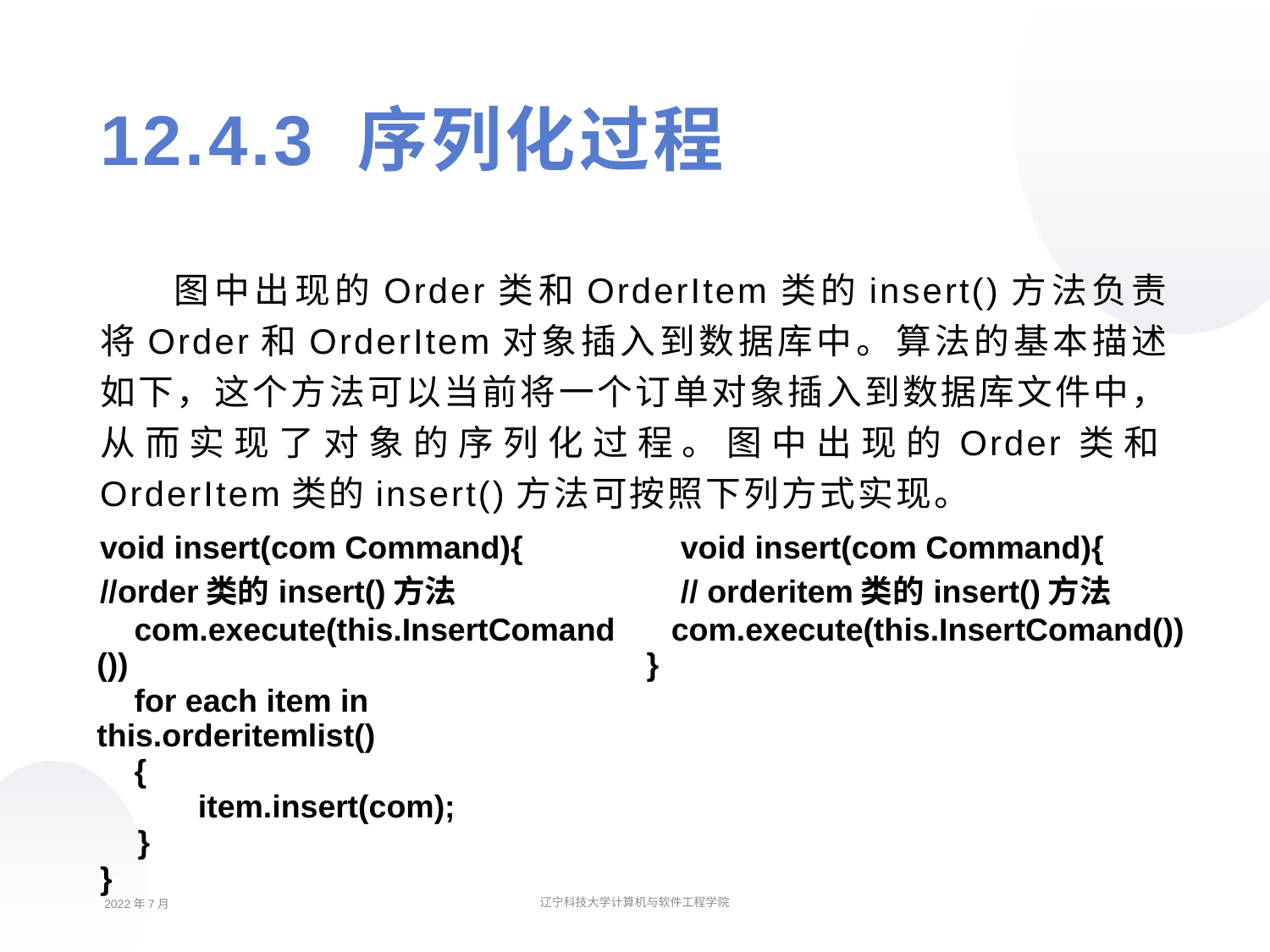

12.4.3 序列化过程
图中出现的Order类和OrderItem类的insert()方法负责将Order和OrderItem对象插入到数据库中。算法的基本描述如下，这个方法可以当前将一个订单对象插入到数据库文件中，从而实现了对象的序列化过程。图中出现的Order类和OrderItem类的insert()方法可按照下列方式实现。
| void insert(com Command){ //order类的insert()方法 com.execute(this.InsertComand()) for each item in this.orderitemlist() { item.insert(com); } } | void insert(com Command){ // orderitem类的insert()方法 com.execute(this.InsertComand()) } |
| --- | --- |

2022年7月
辽宁科技大学计算机与软件工程学院
74